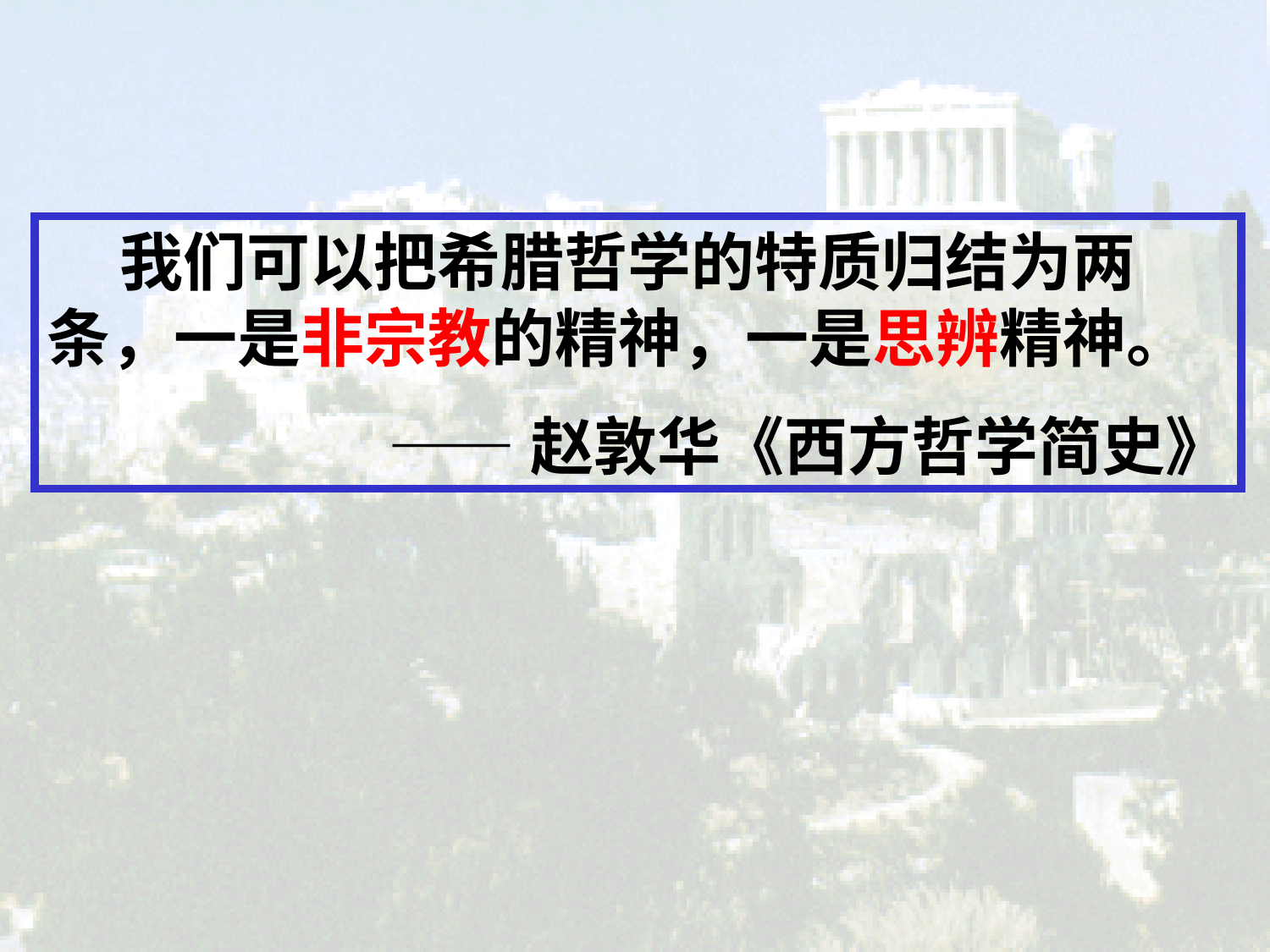

我们可以把希腊哲学的特质归结为两条，一是非宗教的精神，一是思辨精神。
——赵敦华《西方哲学简史》